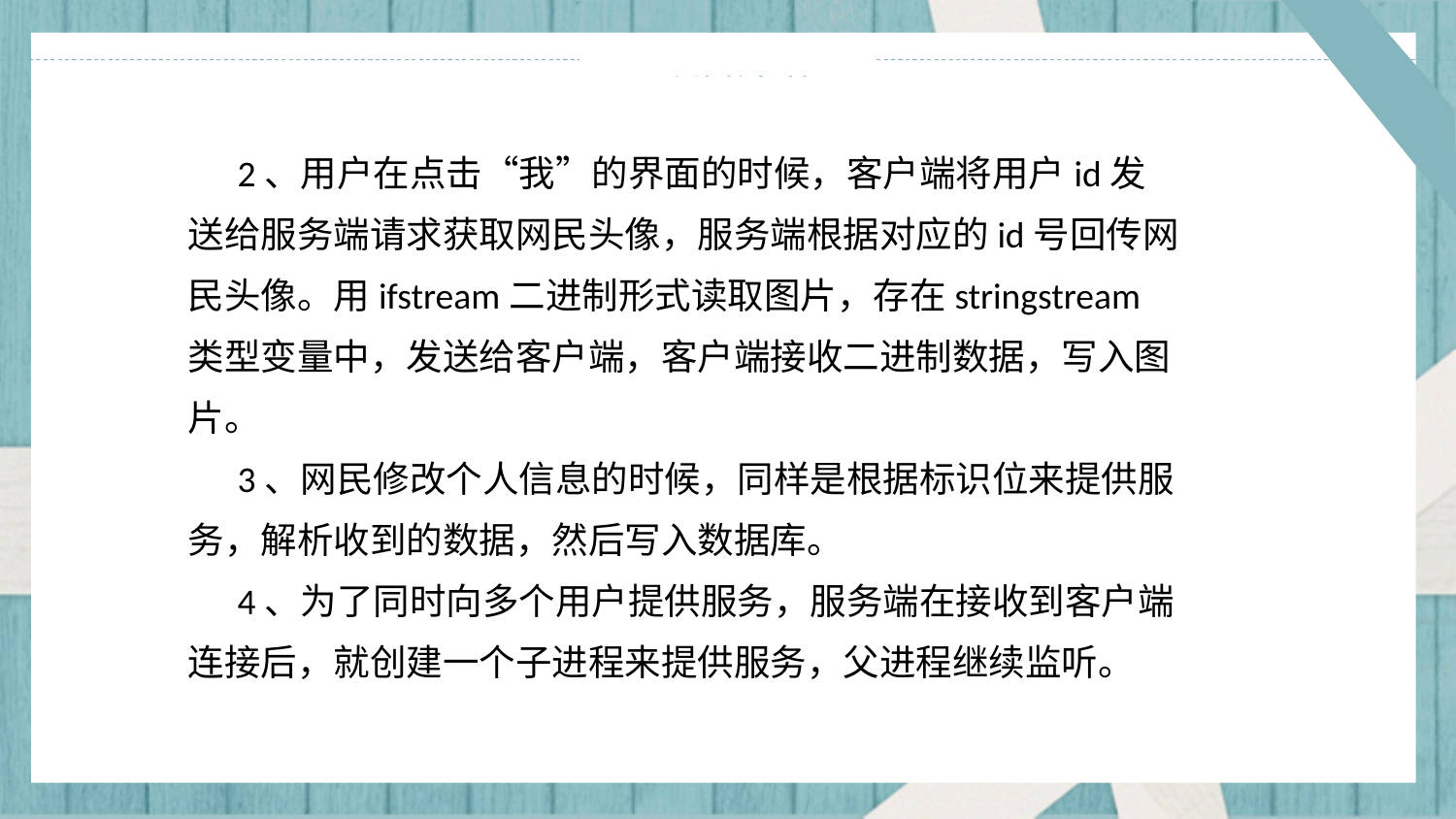

2、用户在点击“我”的界面的时候，客户端将用户id发送给服务端请求获取网民头像，服务端根据对应的id号回传网民头像。用ifstream二进制形式读取图片，存在stringstream类型变量中，发送给客户端，客户端接收二进制数据，写入图片。
      3、网民修改个人信息的时候，同样是根据标识位来提供服务，解析收到的数据，然后写入数据库。
      4、为了同时向多个用户提供服务，服务端在接收到客户端连接后，就创建一个子进程来提供服务，父进程继续监听。